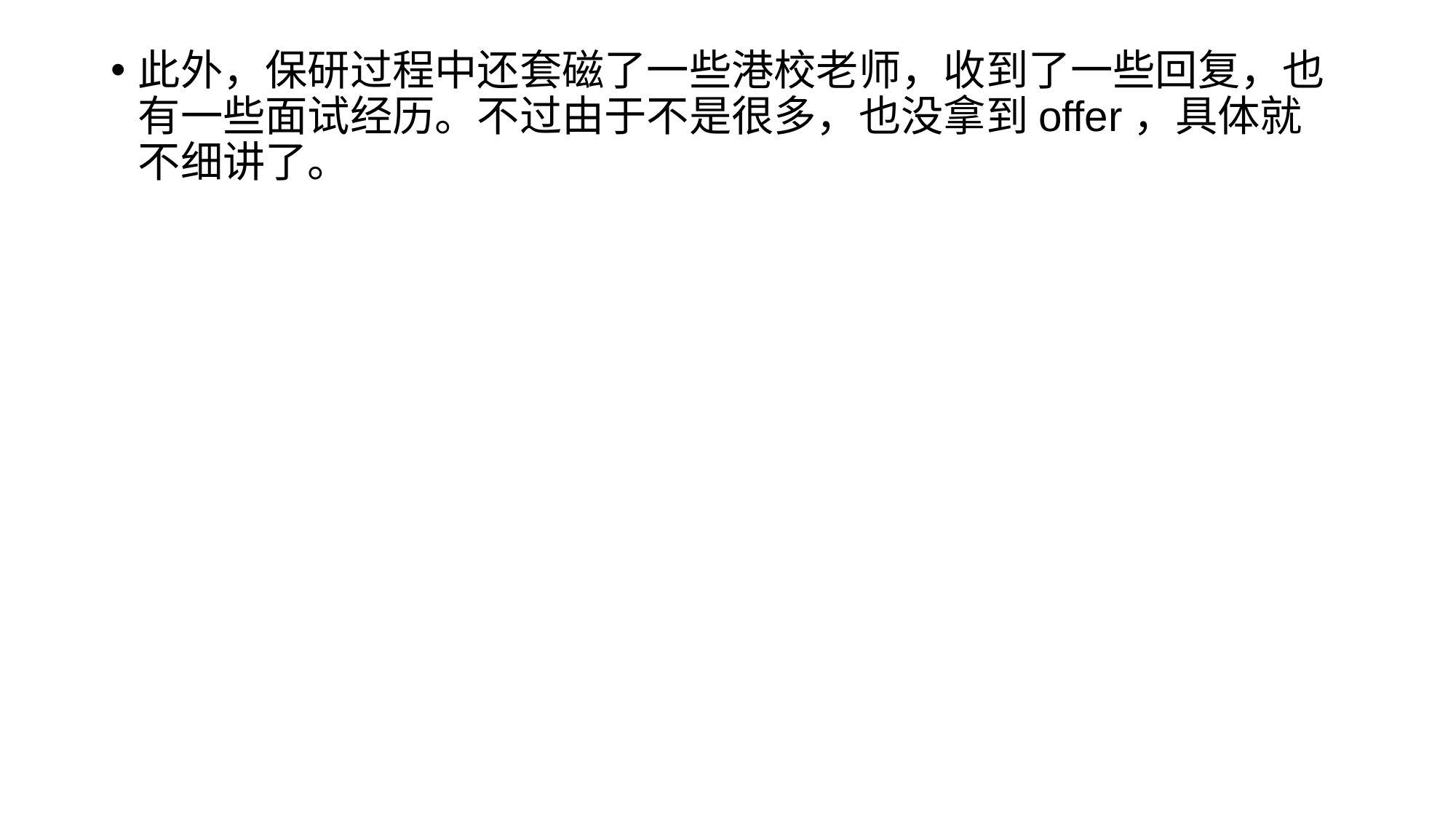

此外，保研过程中还套磁了一些港校老师，收到了一些回复，也有一些面试经历。不过由于不是很多，也没拿到offer，具体就不细讲了。